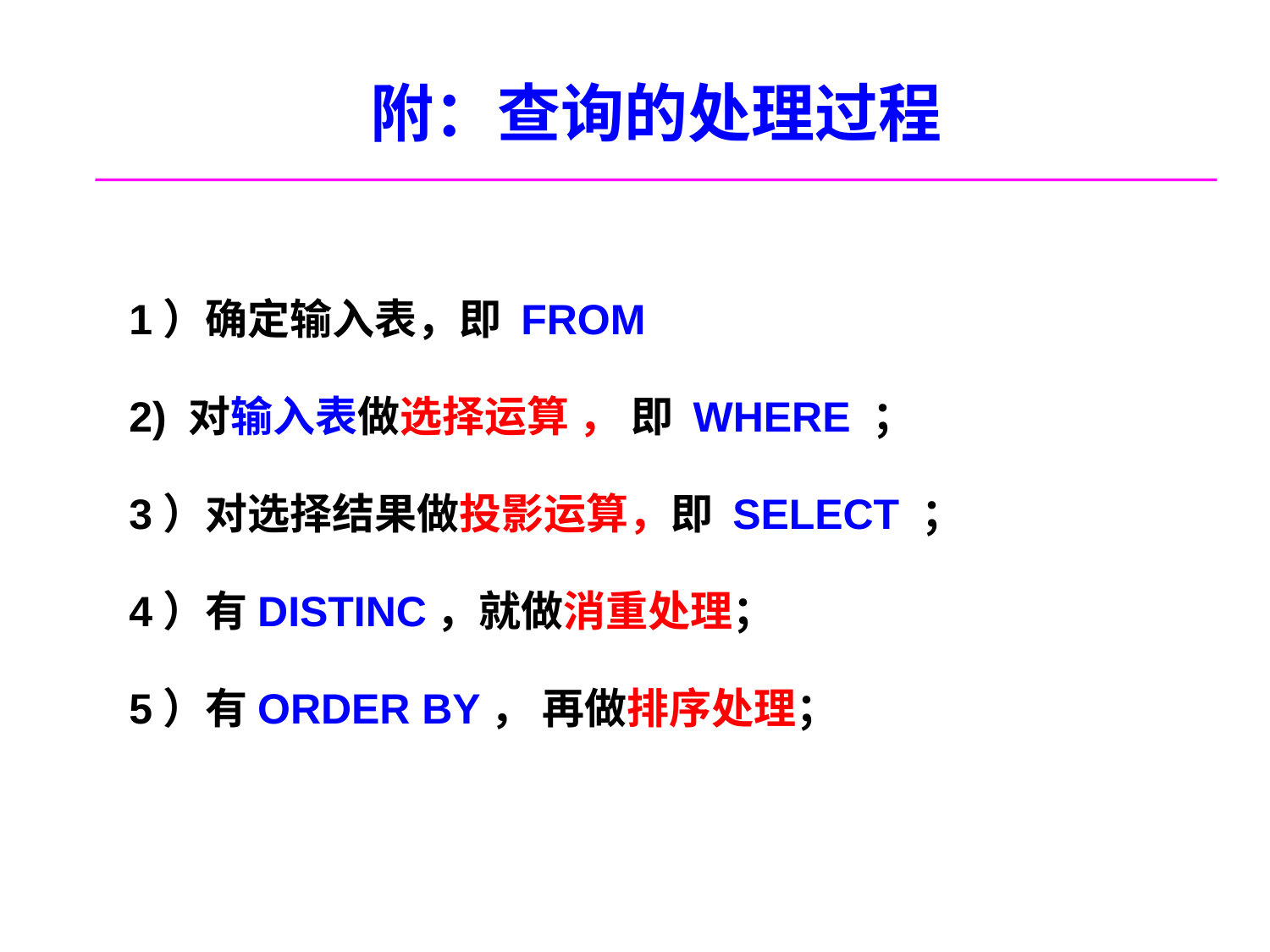

# 附：查询的处理过程
1）确定输入表，即 FROM
2) 对输入表做选择运算 ， 即 WHERE ；
3）对选择结果做投影运算，即 SELECT ；
4）有DISTINC，就做消重处理；
5）有ORDER BY， 再做排序处理；